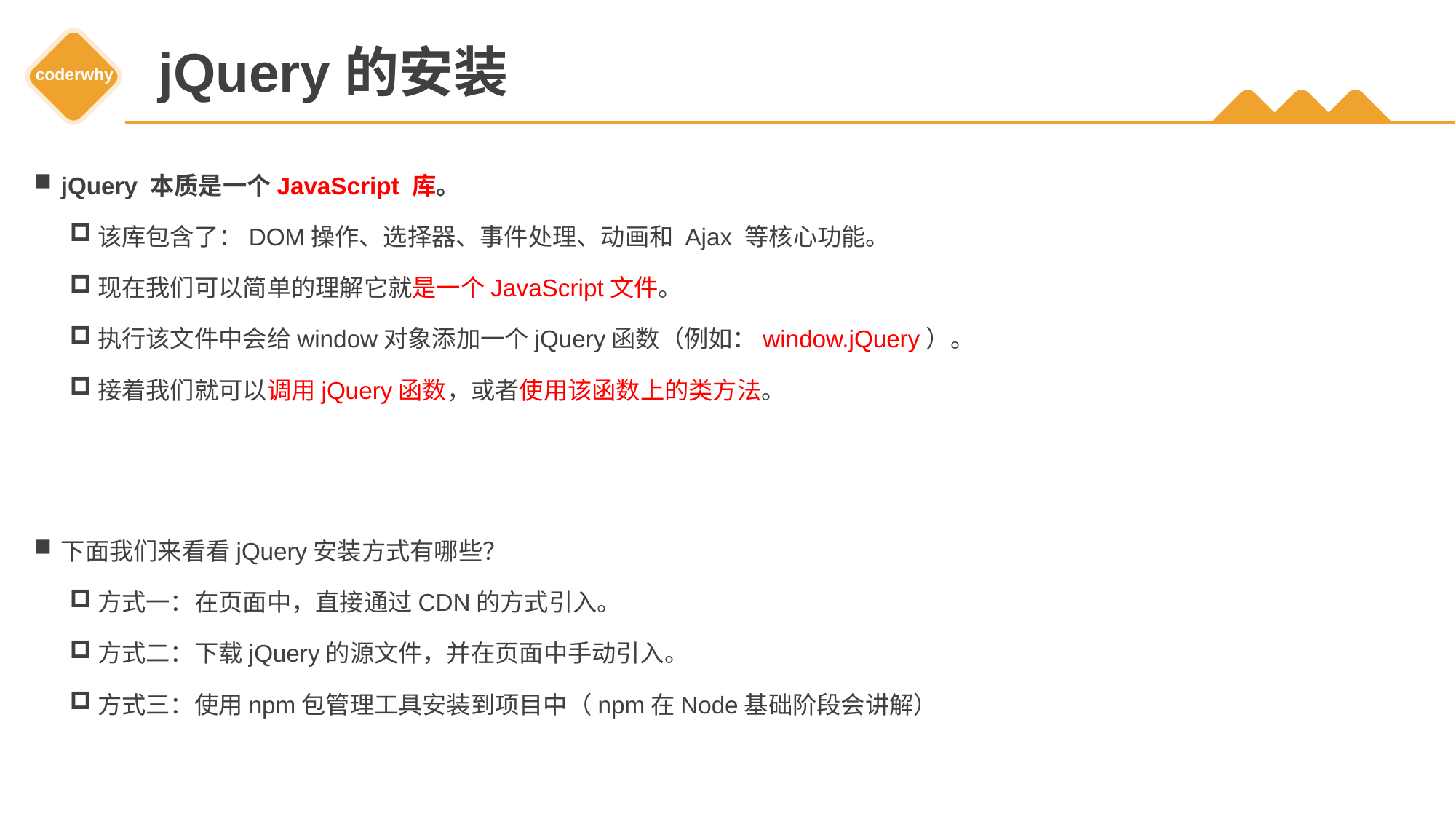

# jQuery的安装
jQuery 本质是一个JavaScript 库。
该库包含了：DOM操作、选择器、事件处理、动画和 Ajax 等核心功能。
现在我们可以简单的理解它就是一个JavaScript文件。
执行该文件中会给window对象添加一个jQuery函数（例如：window.jQuery）。
接着我们就可以调用jQuery函数，或者使用该函数上的类方法。

下面我们来看看jQuery安装方式有哪些？
方式一：在页面中，直接通过CDN的方式引入。
方式二：下载jQuery的源文件，并在页面中手动引入。
方式三：使用npm包管理工具安装到项目中（npm在Node基础阶段会讲解）